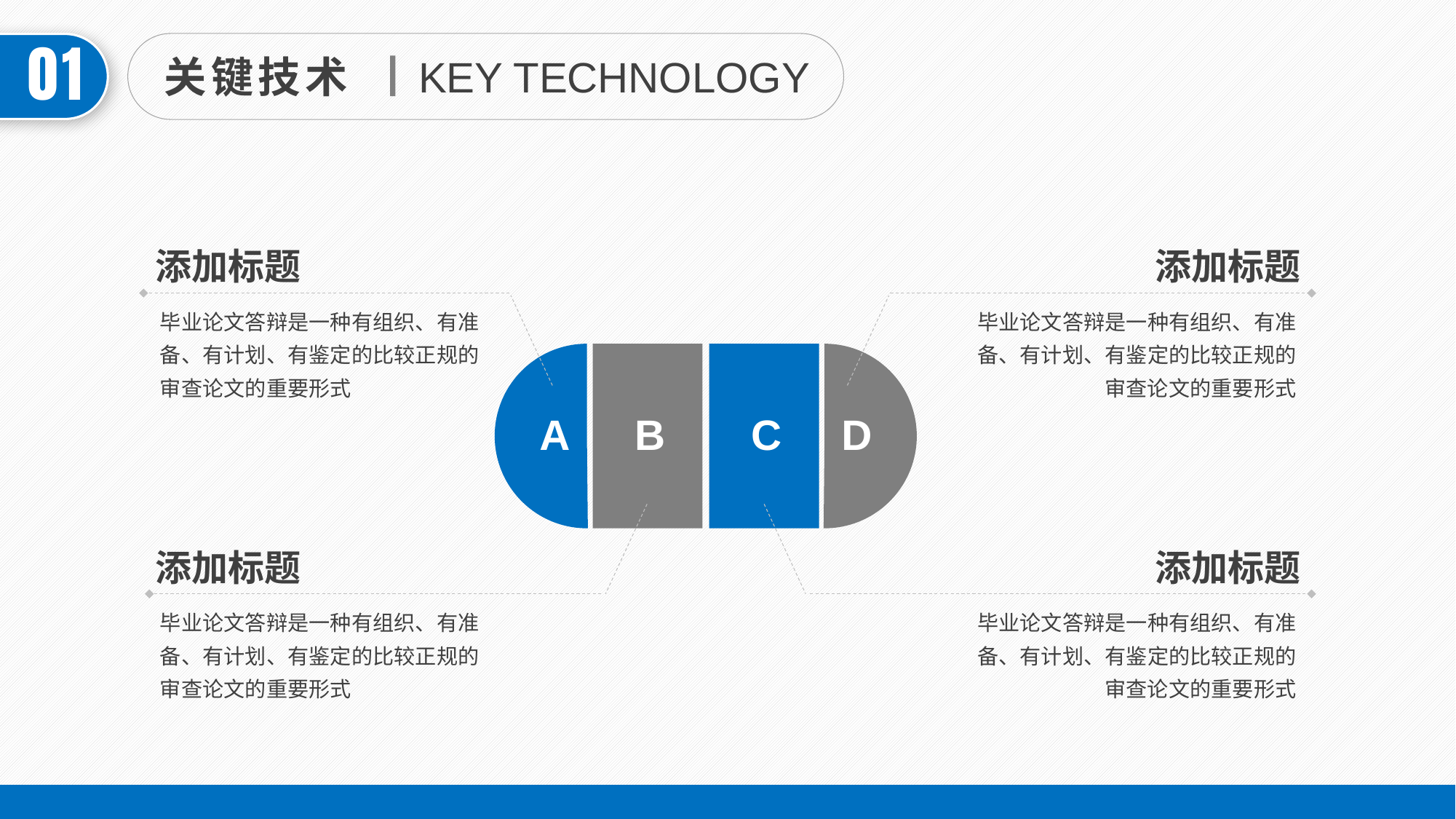

01
关键技术
KEY TECHNOLOGY

添加标题
毕业论文答辩是一种有组织、有准备、有计划、有鉴定的比较正规的审查论文的重要形式
添加标题
毕业论文答辩是一种有组织、有准备、有计划、有鉴定的比较正规的审查论文的重要形式
A
B
C
D
添加标题
毕业论文答辩是一种有组织、有准备、有计划、有鉴定的比较正规的审查论文的重要形式
添加标题
毕业论文答辩是一种有组织、有准备、有计划、有鉴定的比较正规的审查论文的重要形式